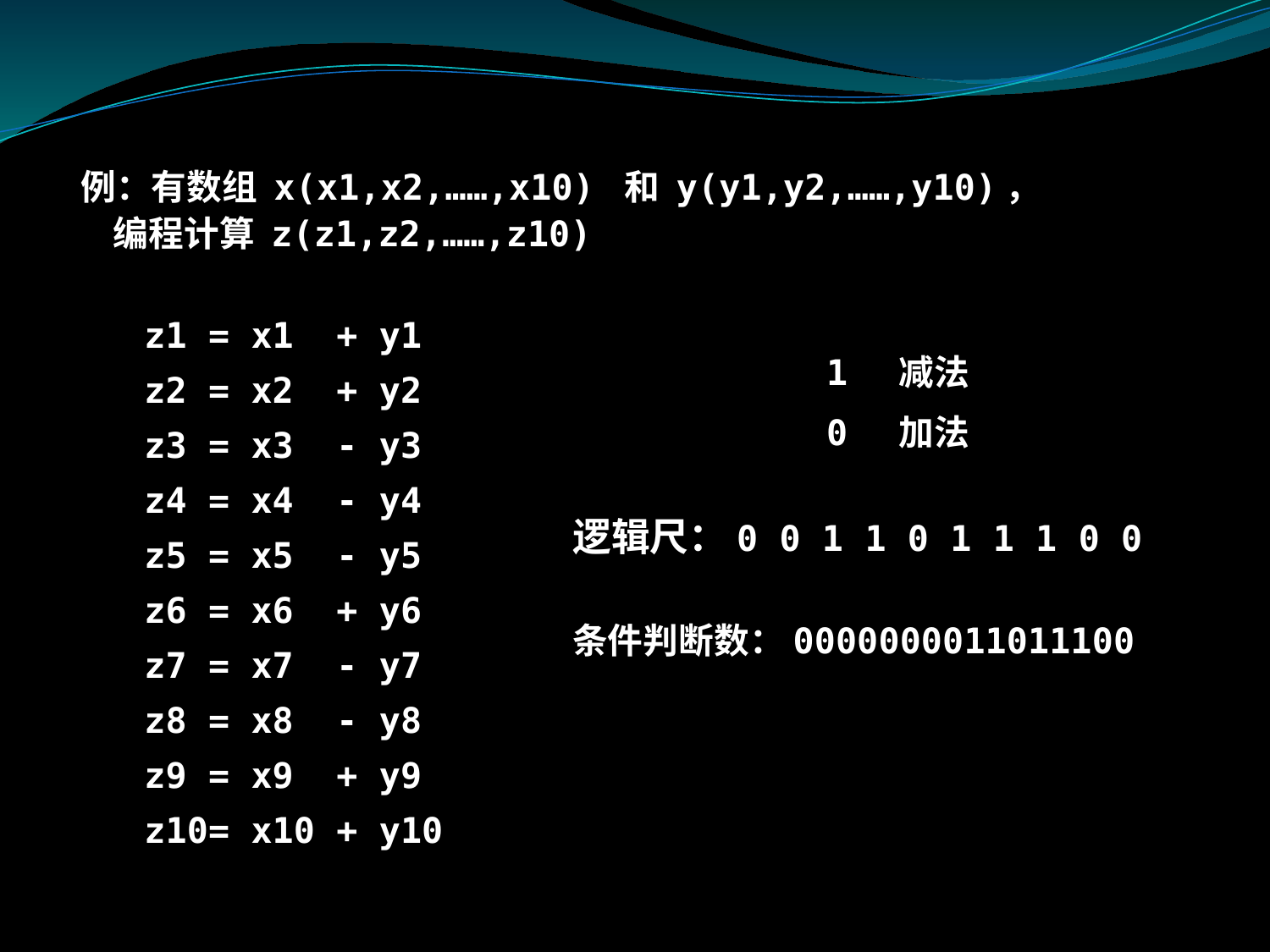

例：有数组 x(x1,x2,……,x10) 和 y(y1,y2,……,y10)，
   编程计算 z(z1,z2,……,z10)

z1 = x1  + y1
z2 = x2  + y2
z3 = x3  - y3
z4 = x4  - y4
z5 = x5  - y5
z6 = x6  + y6
z7 = x7  - y7
z8 = x8  - y8
z9 = x9  + y9
z10= x10 + y10
1  减法
0  加法

逻辑尺：0 0 1 1 0 1 1 1 0 0

条件判断数：0000000011011100